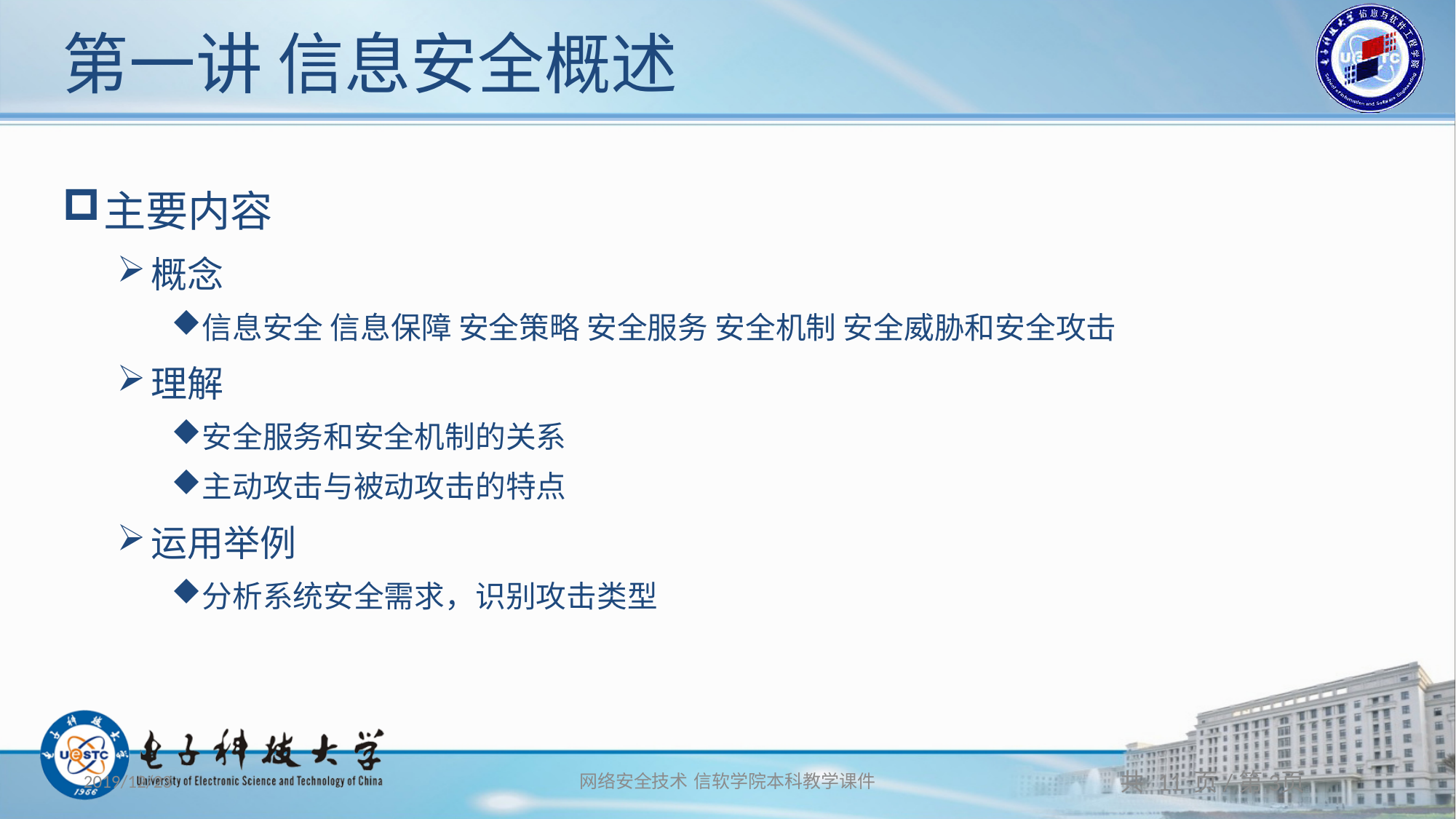

# 第一讲 信息安全概述
主要内容
概念
信息安全 信息保障 安全策略 安全服务 安全机制 安全威胁和安全攻击
理解
安全服务和安全机制的关系
主动攻击与被动攻击的特点
运用举例
分析系统安全需求，识别攻击类型
2019/12/23
网络安全技术 信软学院本科教学课件
共 11 页/第3页